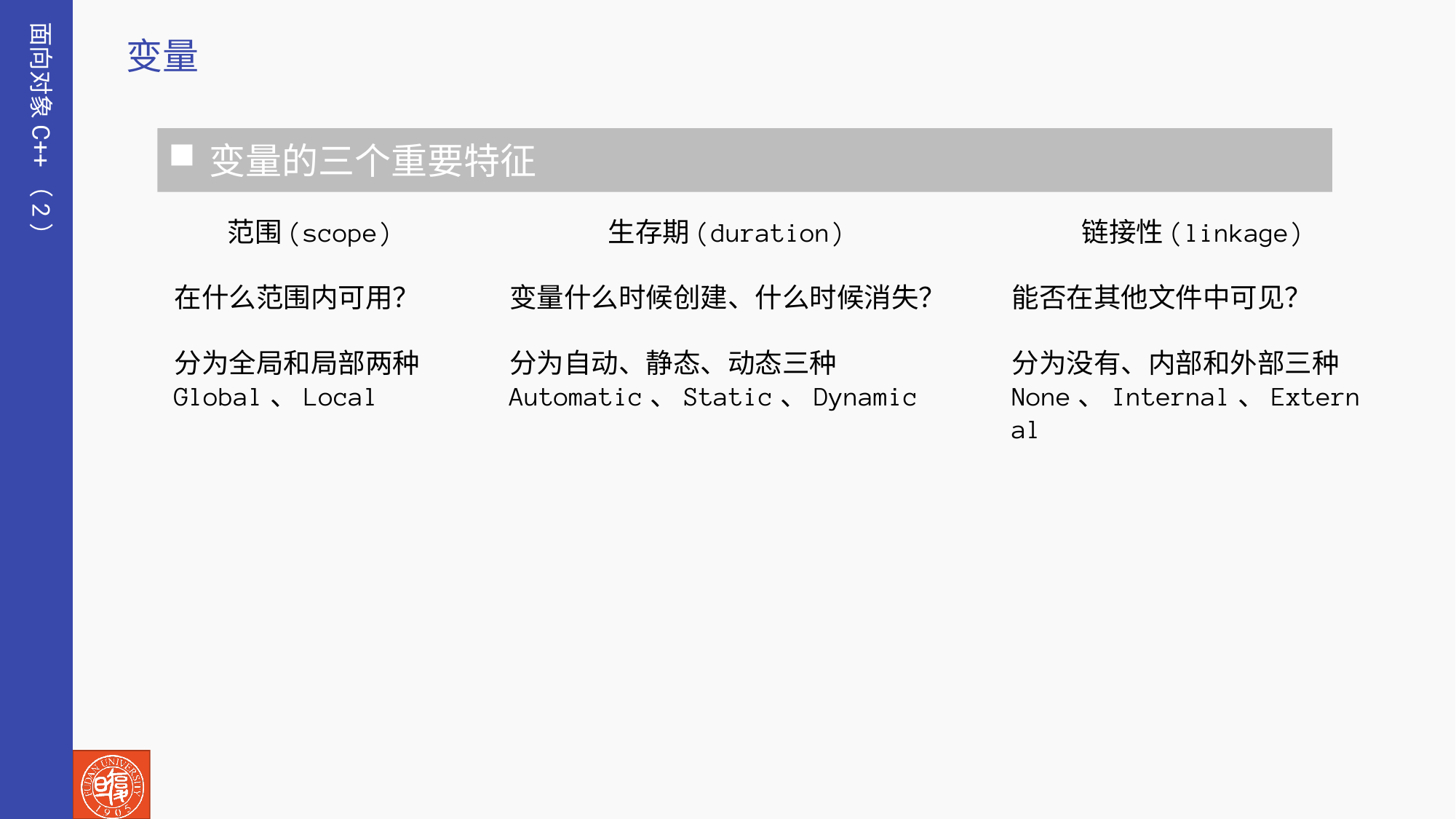

面向对象C++（2）
变量
变量的三个重要特征
范围(scope)

在什么范围内可用？

分为全局和局部两种
Global、Local
生存期(duration)

变量什么时候创建、什么时候消失？

分为自动、静态、动态三种
Automatic、Static、Dynamic
链接性(linkage)

能否在其他文件中可见？

分为没有、内部和外部三种
None、Internal、External